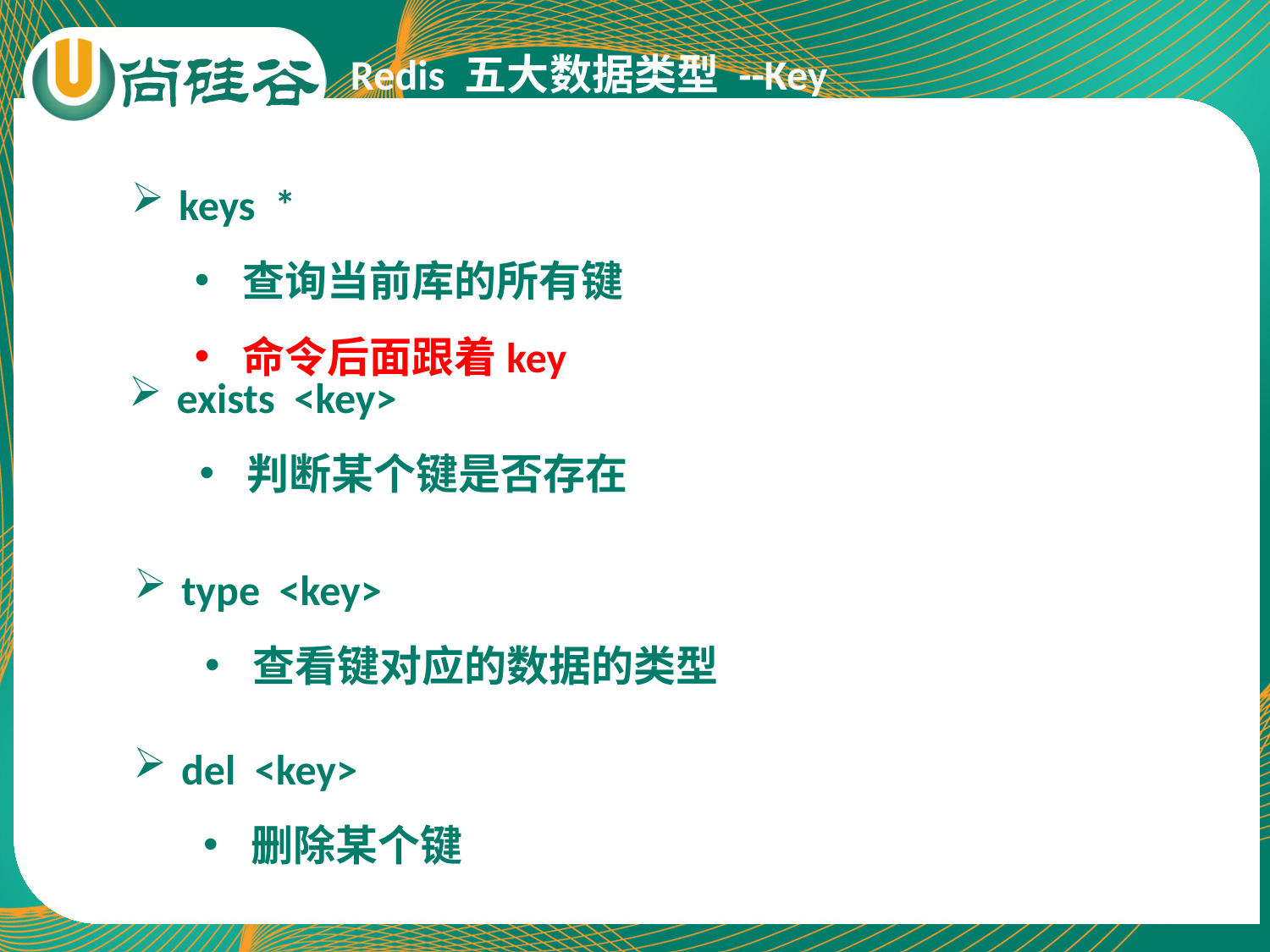

Redis 五大数据类型 --Key
keys  *
查询当前库的所有键
命令后面跟着key
exists  <key>
判断某个键是否存在
type  <key>
查看键对应的数据的类型
del  <key>
删除某个键